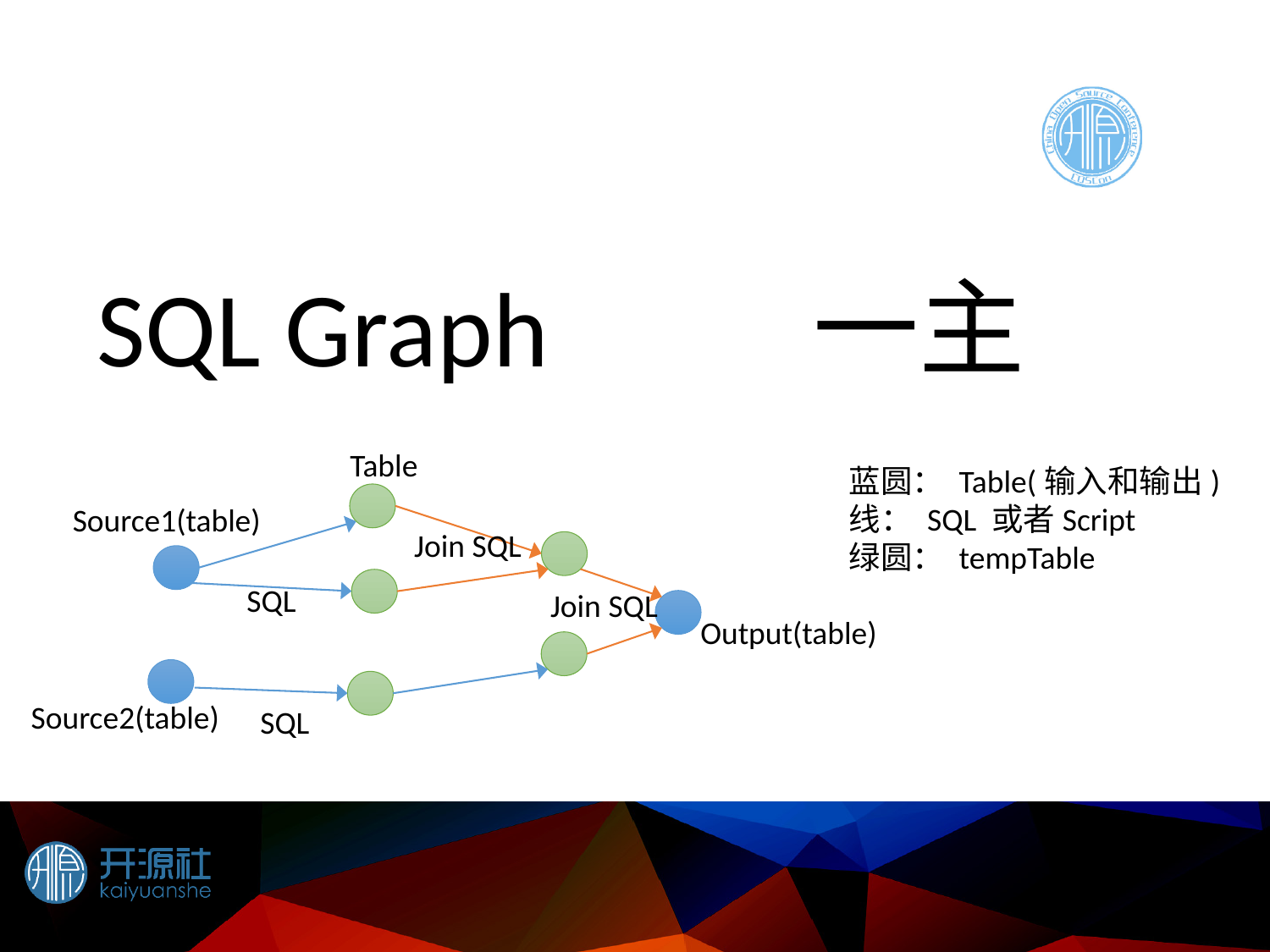

# SQL Graph          一主
Table
蓝圆： Table(输入和输出)
线： SQL 或者Script
绿圆： tempTable

Source1(table)
Join SQL

SQL
Join SQL

Output(table)

Source2(table)
SQL